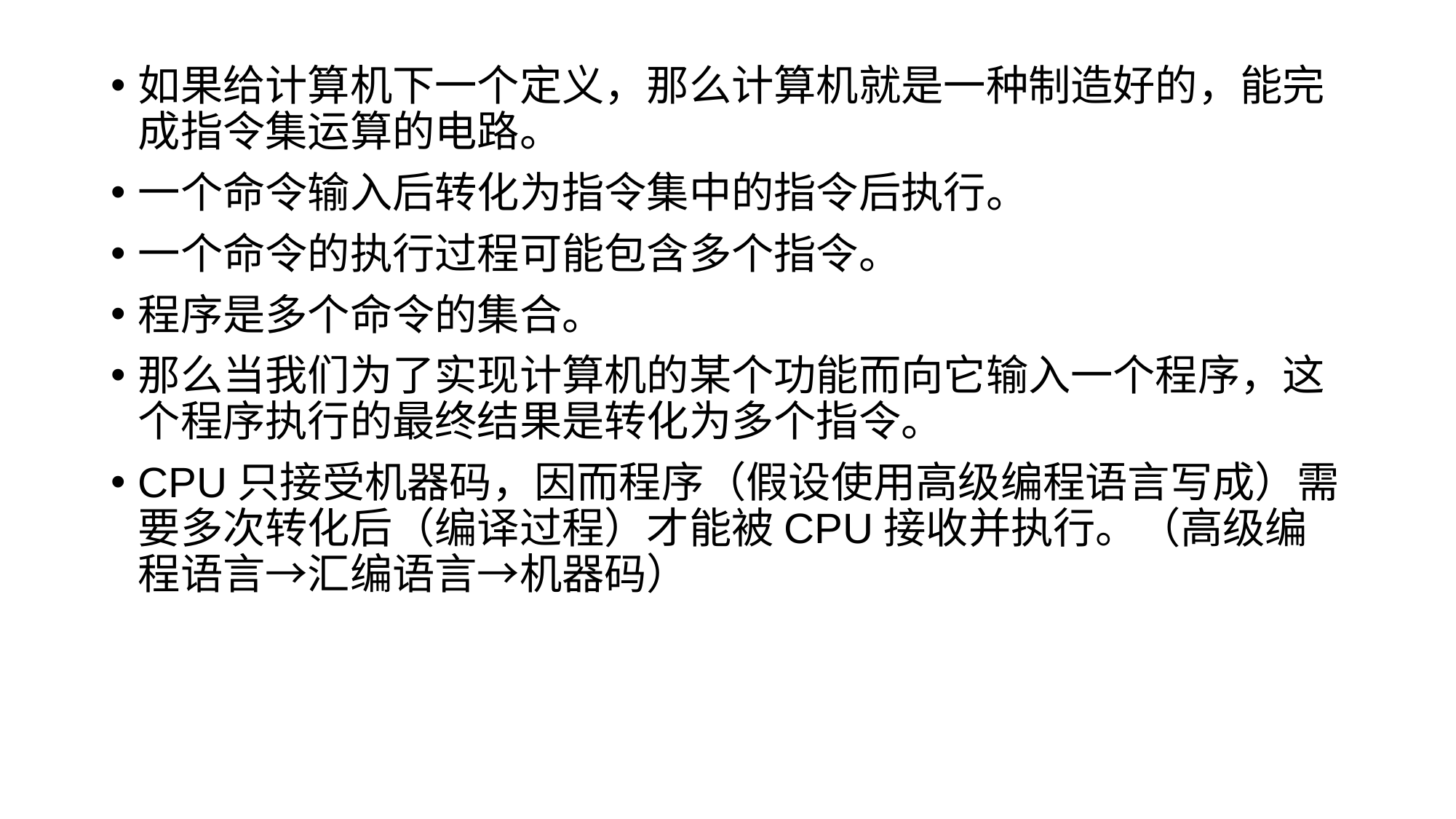

如果给计算机下一个定义，那么计算机就是一种制造好的，能完成指令集运算的电路。
一个命令输入后转化为指令集中的指令后执行。
一个命令的执行过程可能包含多个指令。
程序是多个命令的集合。
那么当我们为了实现计算机的某个功能而向它输入一个程序，这个程序执行的最终结果是转化为多个指令。
CPU只接受机器码，因而程序（假设使用高级编程语言写成）需要多次转化后（编译过程）才能被CPU接收并执行。（高级编程语言→汇编语言→机器码）